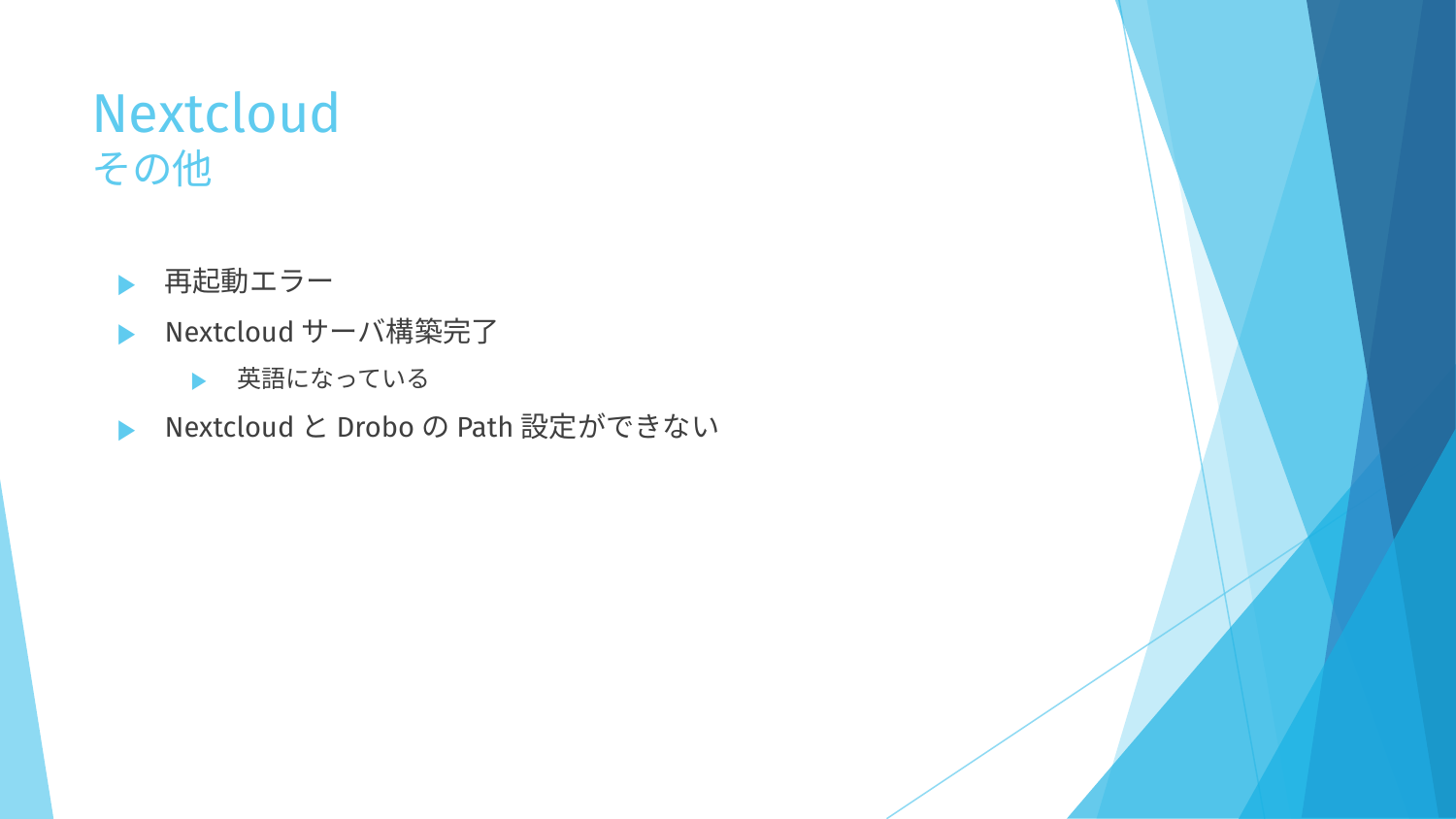

# Nextcloud その他
再起動エラー
Nextcloudサーバ構築完了
英語になっている
NextcloudとDroboのPath設定ができない